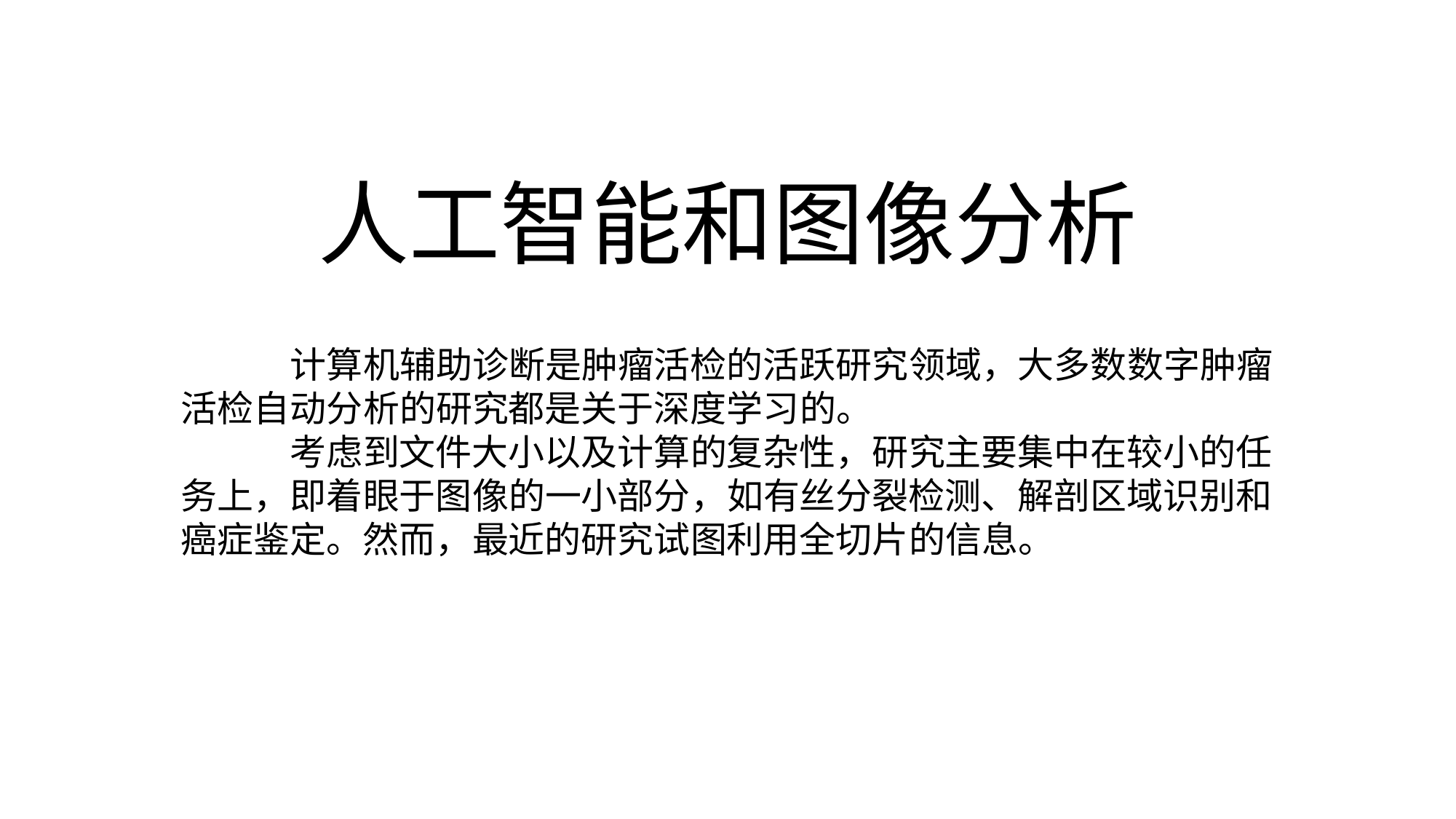

# 人工智能和图像分析
	计算机辅助诊断是肿瘤活检的活跃研究领域，大多数数字肿瘤活检自动分析的研究都是关于深度学习的。
	考虑到文件大小以及计算的复杂性，研究主要集中在较小的任务上，即着眼于图像的一小部分，如有丝分裂检测、解剖区域识别和癌症鉴定。然而，最近的研究试图利用全切片的信息。